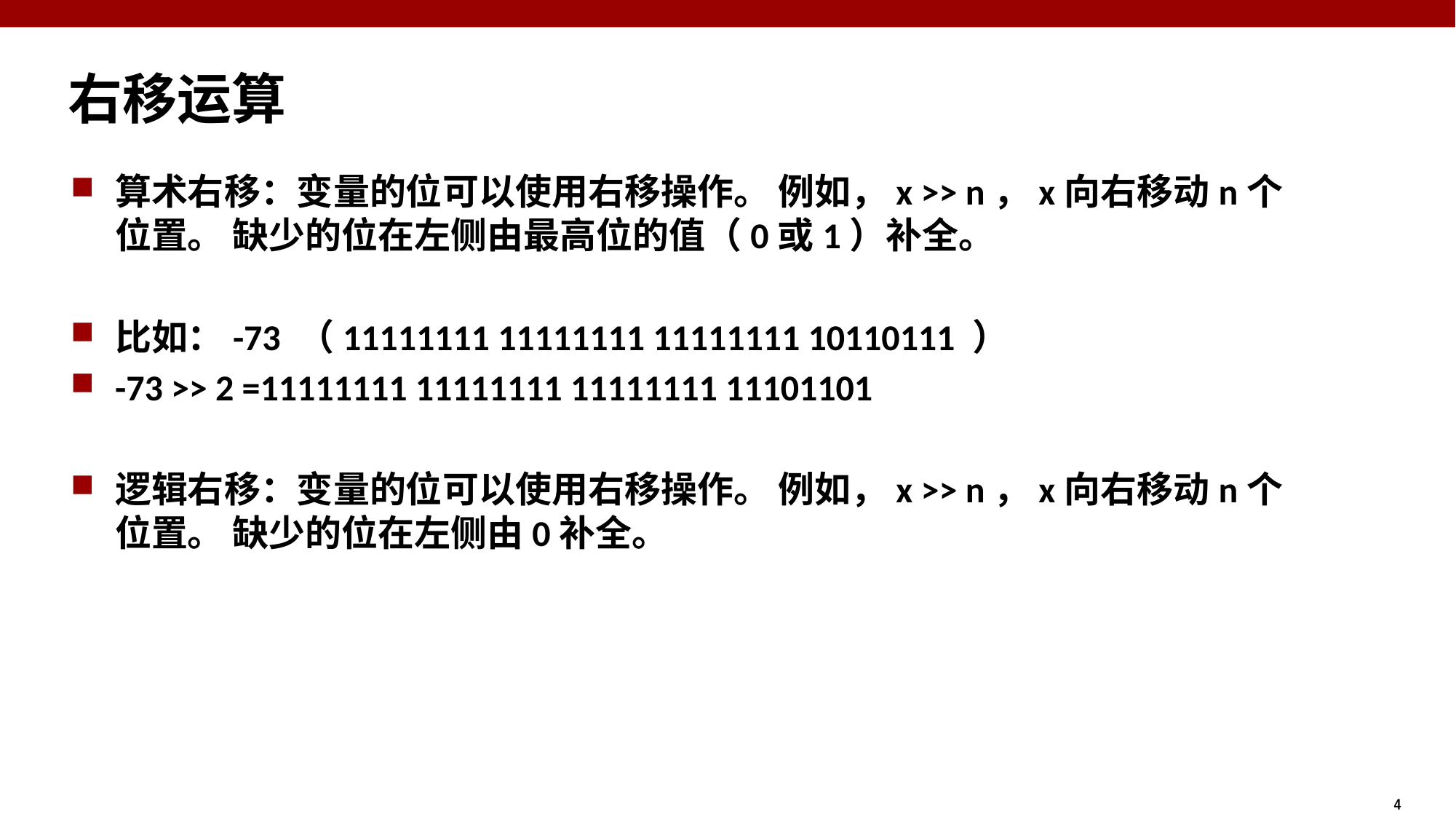

# 右移运算
算术右移：变量的位可以使用右移操作。 例如，x >> n，x向右移动n个位置。 缺少的位在左侧由最高位的值（0或1）补全。

比如：-73 （11111111 11111111 11111111 10110111 ）
-73 >> 2 =11111111 11111111 11111111 11101101

逻辑右移：变量的位可以使用右移操作。 例如，x >> n，x向右移动n个位置。 缺少的位在左侧由0补全。